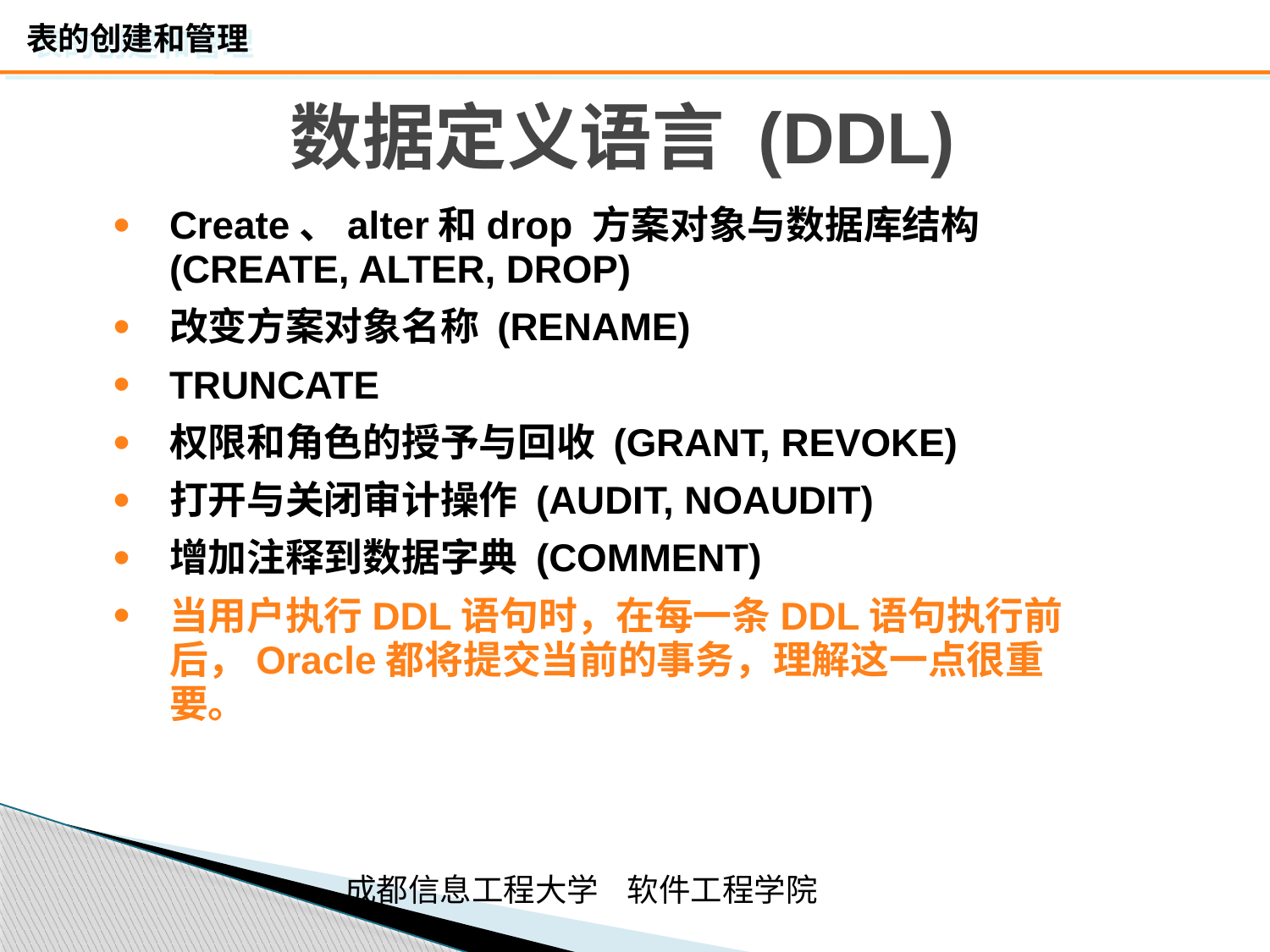

# 数据定义语言 (DDL)
Create、alter和drop 方案对象与数据库结构 (CREATE, ALTER, DROP)
改变方案对象名称 (RENAME)
TRUNCATE
权限和角色的授予与回收 (GRANT, REVOKE)
打开与关闭审计操作 (AUDIT, NOAUDIT)
增加注释到数据字典 (COMMENT)
当用户执行DDL语句时，在每一条DDL语句执行前后，Oracle都将提交当前的事务，理解这一点很重要。